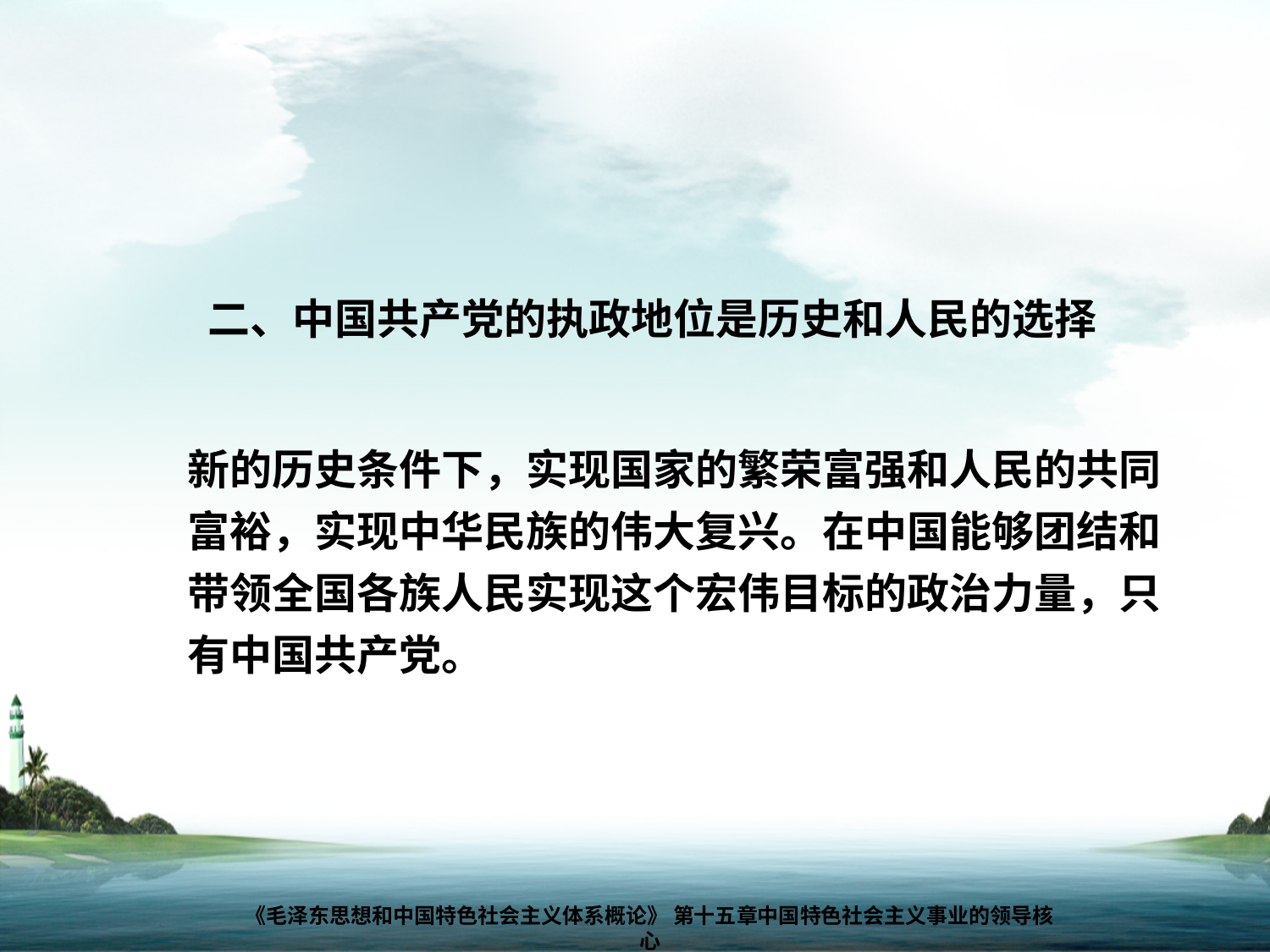

二、中国共产党的执政地位是历史和人民的选择
新的历史条件下，实现国家的繁荣富强和人民的共同富裕，实现中华民族的伟大复兴。在中国能够团结和带领全国各族人民实现这个宏伟目标的政治力量，只有中国共产党。
《毛泽东思想和中国特色社会主义体系概论》 第十五章中国特色社会主义事业的领导核心